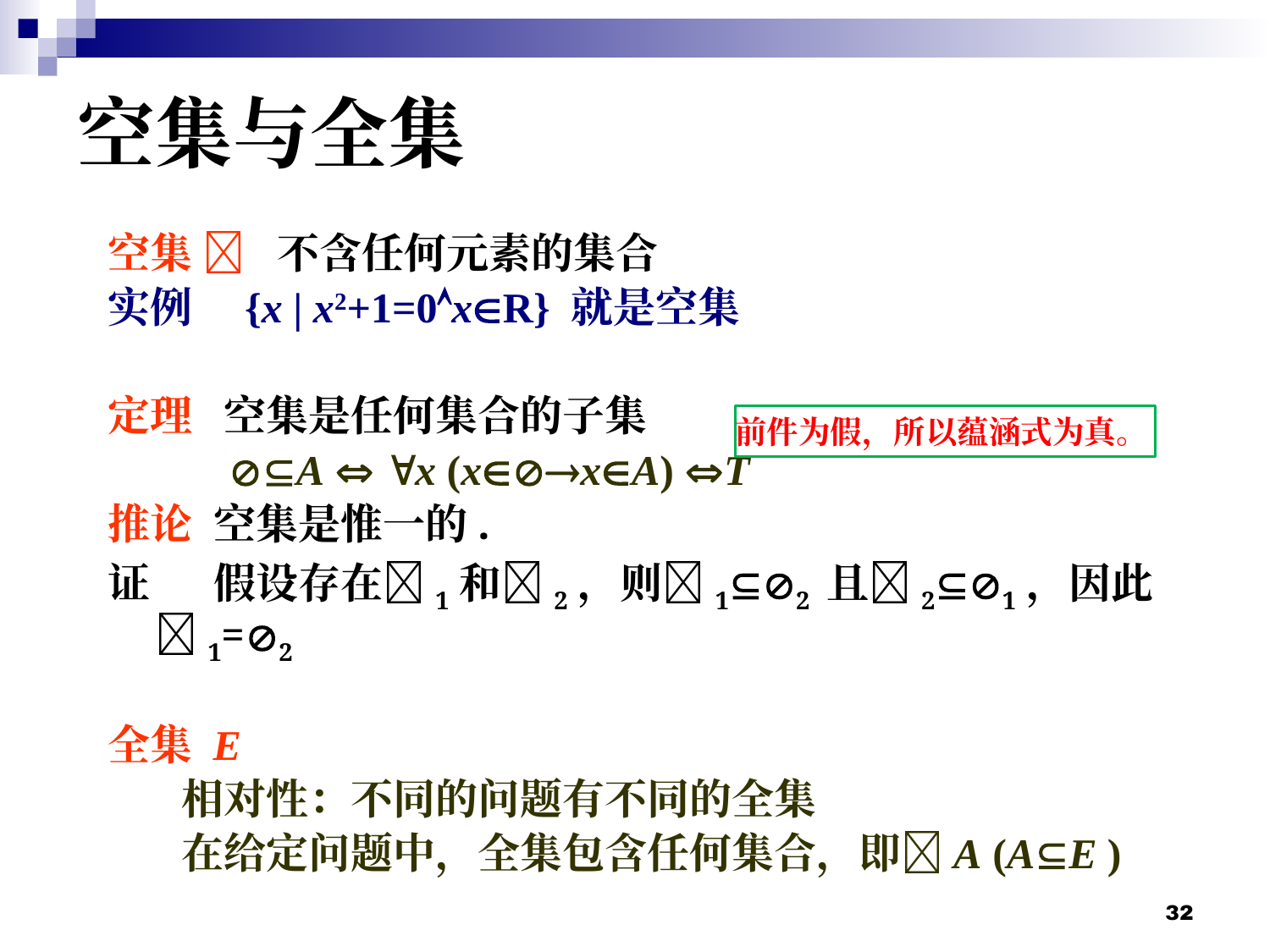

# 空集与全集
空集 ∅   不含任何元素的集合
实例    {x | x2+1=0∧x∈R} 就是空集

定理   空集是任何集合的子集
           ∅⊆A ⇔ ∀x (x∈∅→x∈A) ⇔T
推论  空集是惟一的.
证      假设存在∅1和∅2，则∅1⊆∅2 且∅2⊆∅1，因此∅1=∅2

全集 E
      相对性：不同的问题有不同的全集
      在给定问题中，全集包含任何集合，即∀A (A⊆E )

前件为假，所以蕴涵式为真。
32